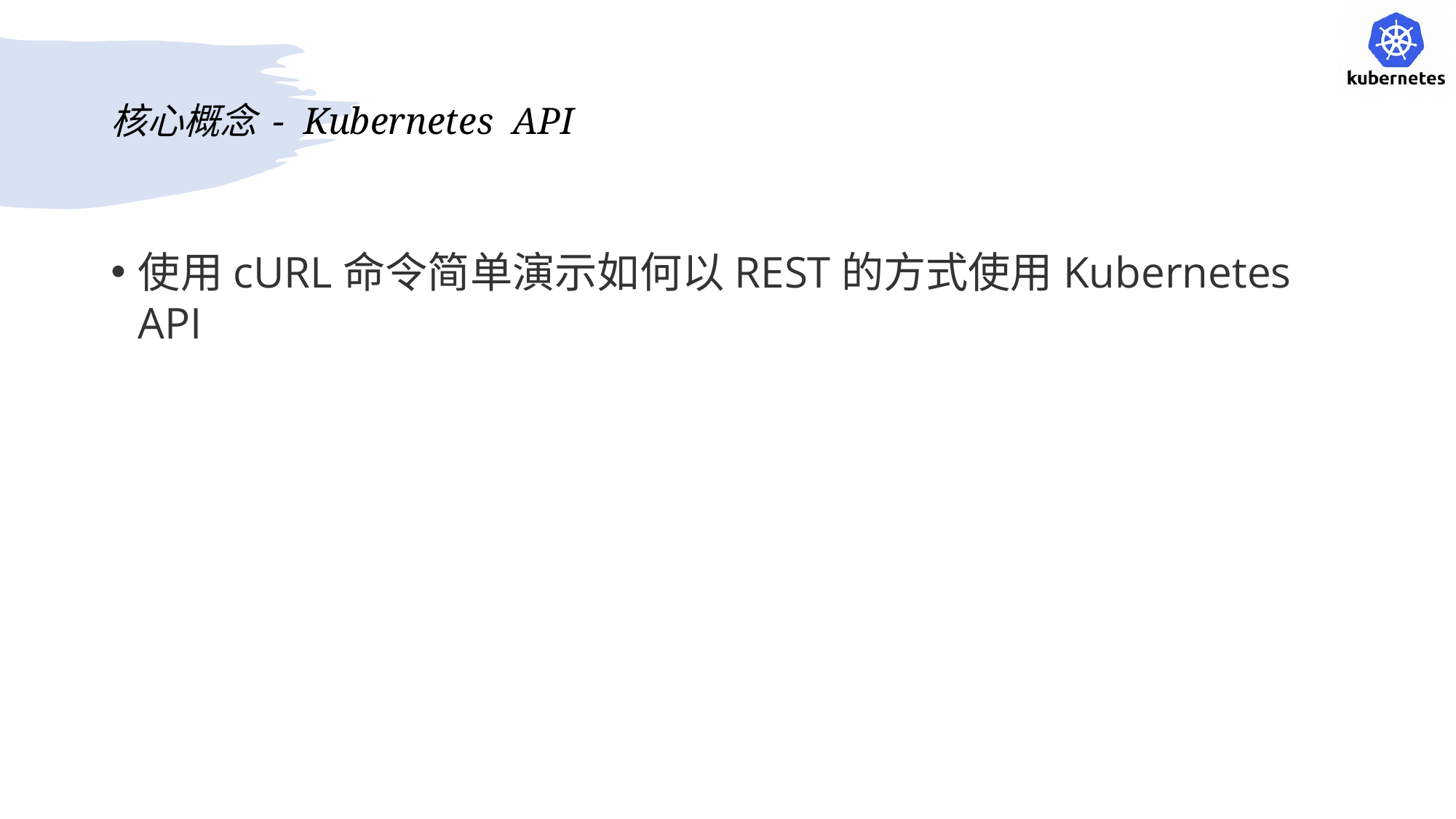

# 核心概念 -  Kubernetes  API
使用cURL命令简单演示如何以REST的方式使用Kubernetes API